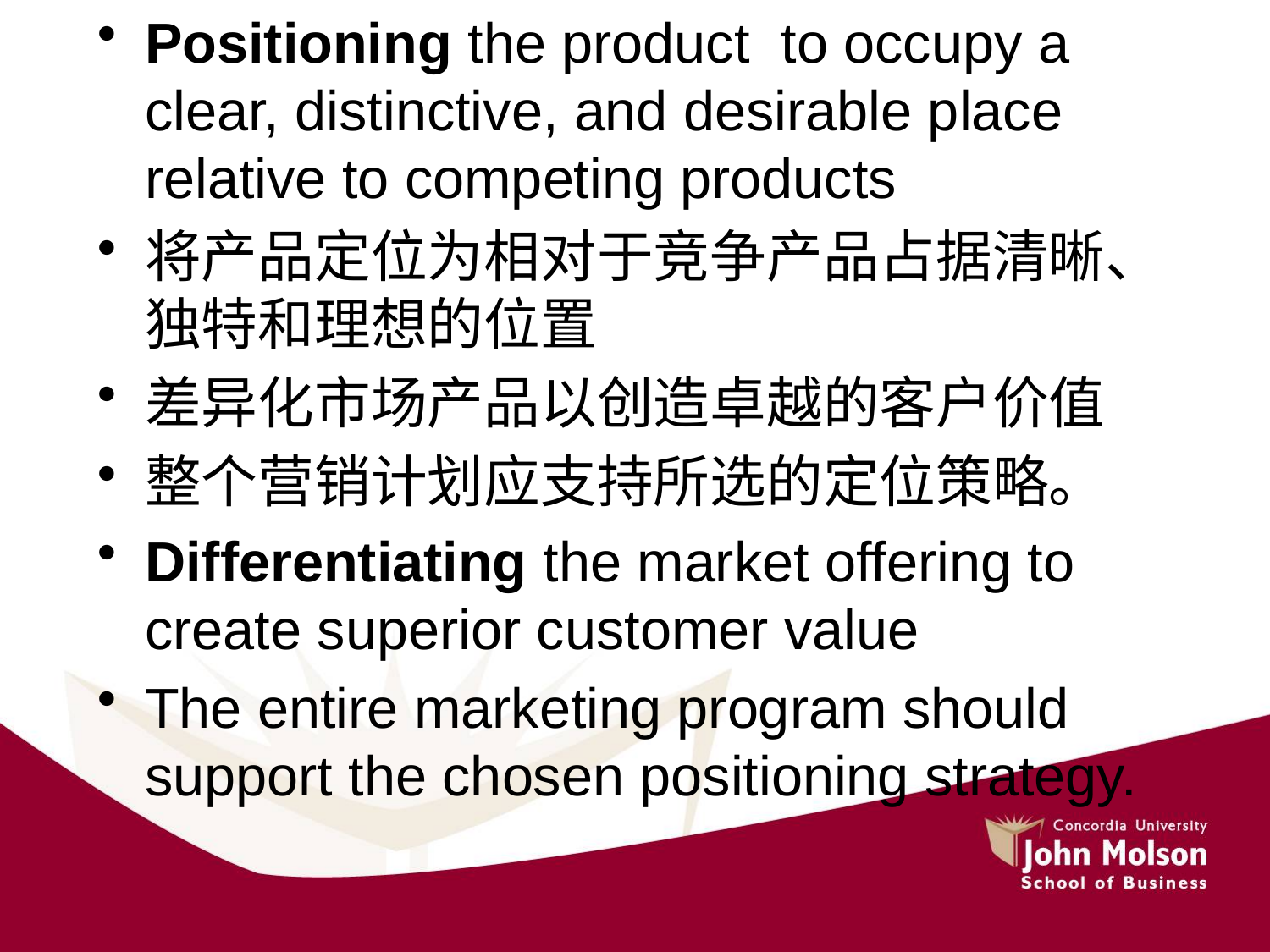

Positioning the product  to occupy a clear, distinctive, and desirable place relative to competing products
将产品定位为相对于竞争产品占据清晰、独特和理想的位置
差异化市场产品以创造卓越的客户价值
整个营销计划应支持所选的定位策略。
Differentiating the market offering to create superior customer value
The entire marketing program should support the chosen positioning strategy.